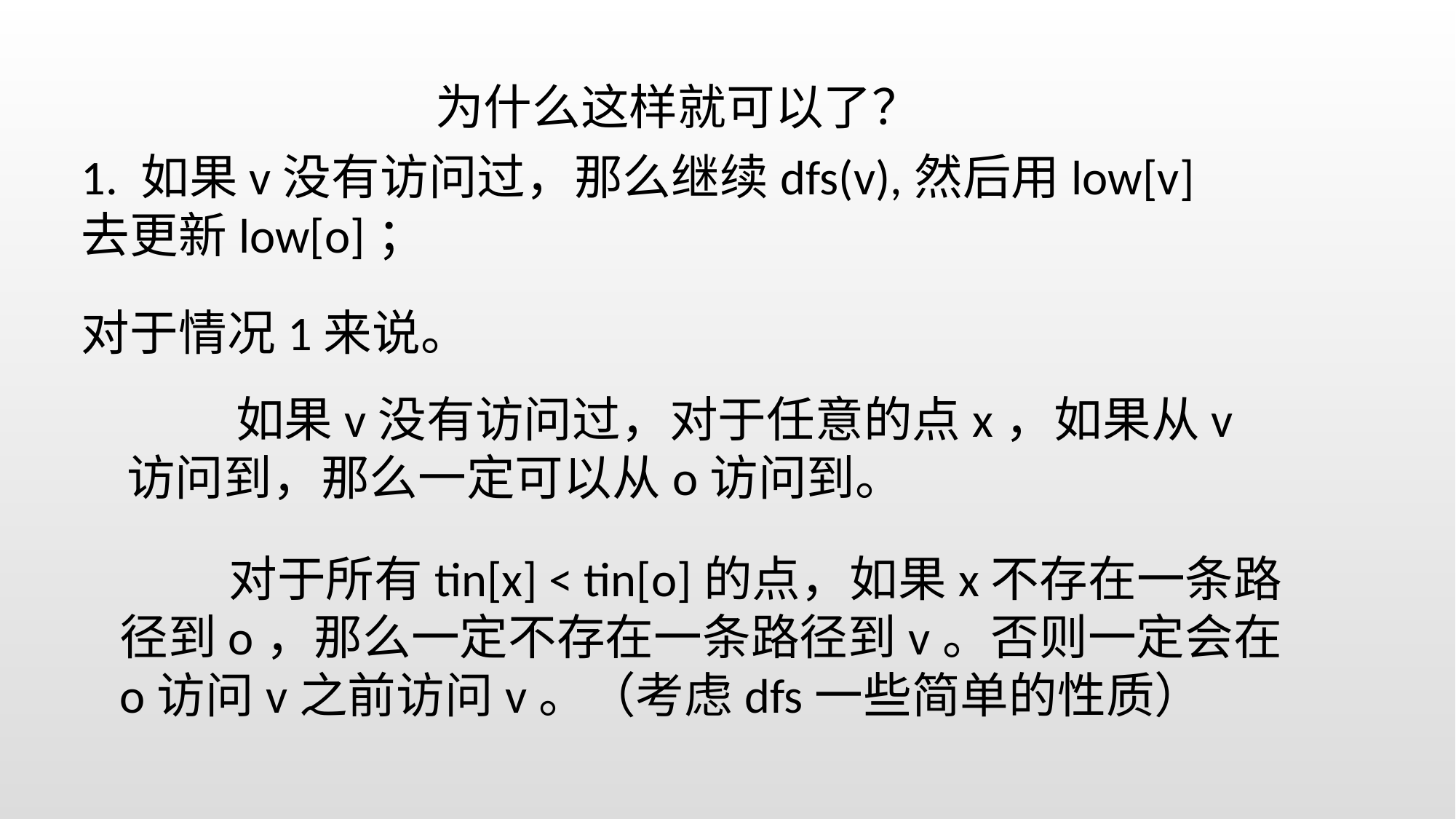

为什么这样就可以了？
1. 如果v没有访问过，那么继续dfs(v),然后用low[v]去更新low[o]；
对于情况1来说。
	如果v没有访问过，对于任意的点x，如果从v访问到，那么一定可以从o访问到。
	对于所有tin[x] < tin[o]的点，如果x不存在一条路径到o，那么一定不存在一条路径到v。否则一定会在o访问v之前访问v。（考虑dfs一些简单的性质）